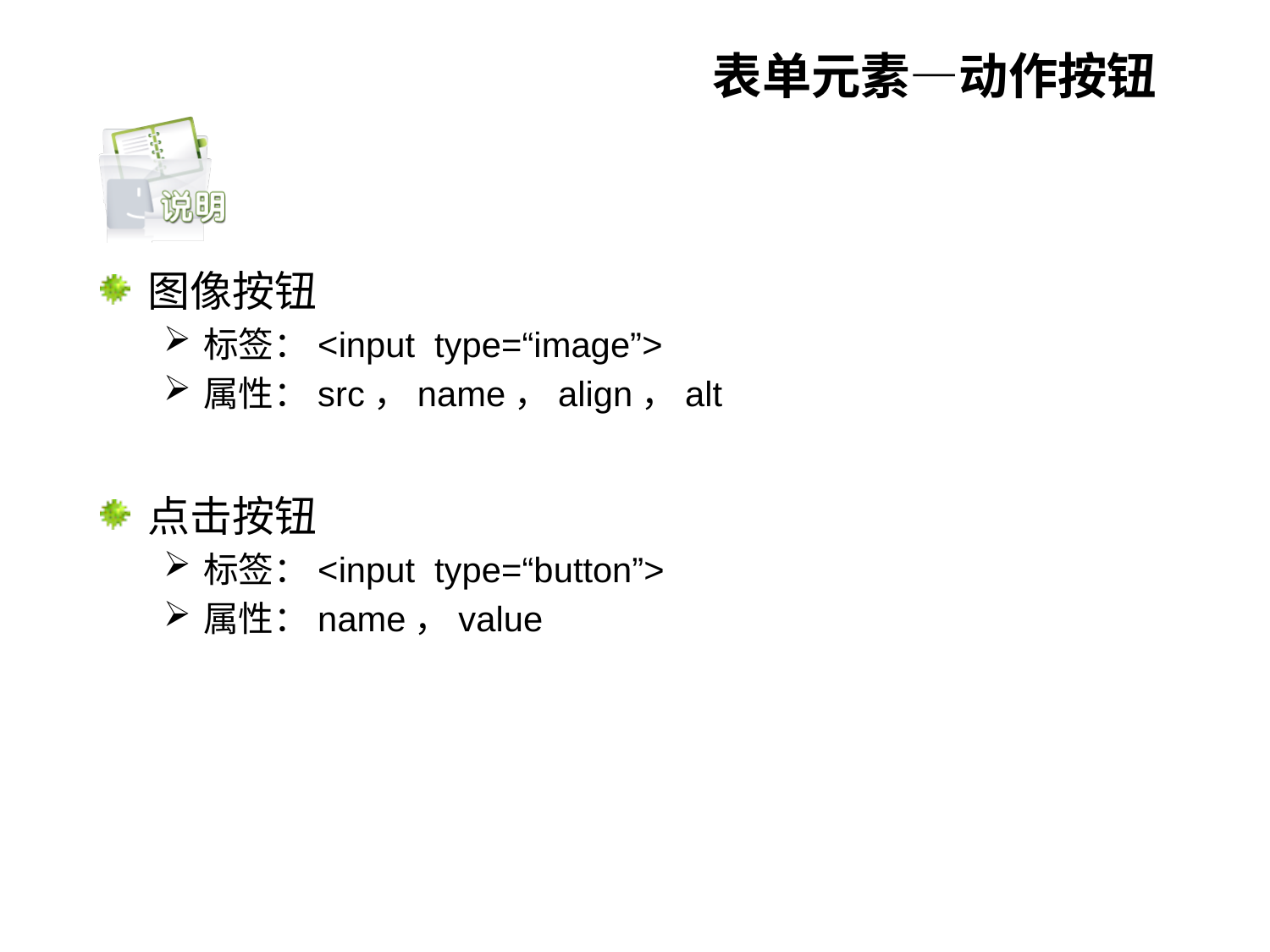

# 表单元素—动作按钮
图像按钮
标签：<input  type=“image”>
属性：src，name，align，alt

点击按钮
标签：<input  type=“button”>
属性：name，value